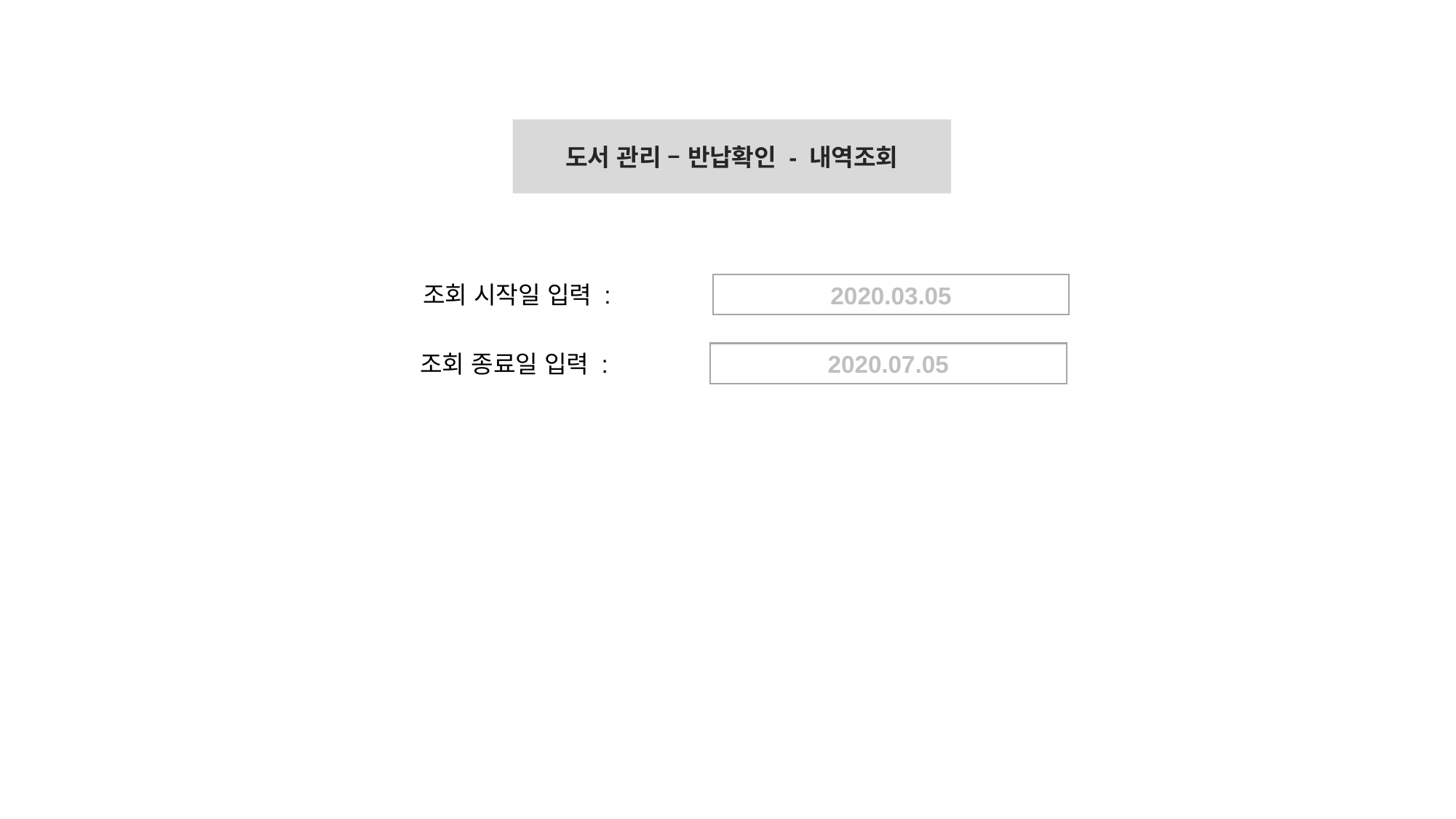

도서 관리 – 반납확인 - 내역조회
조회 시작일 입력 :
2020.03.05
조회 종료일 입력 :
2020.07.05